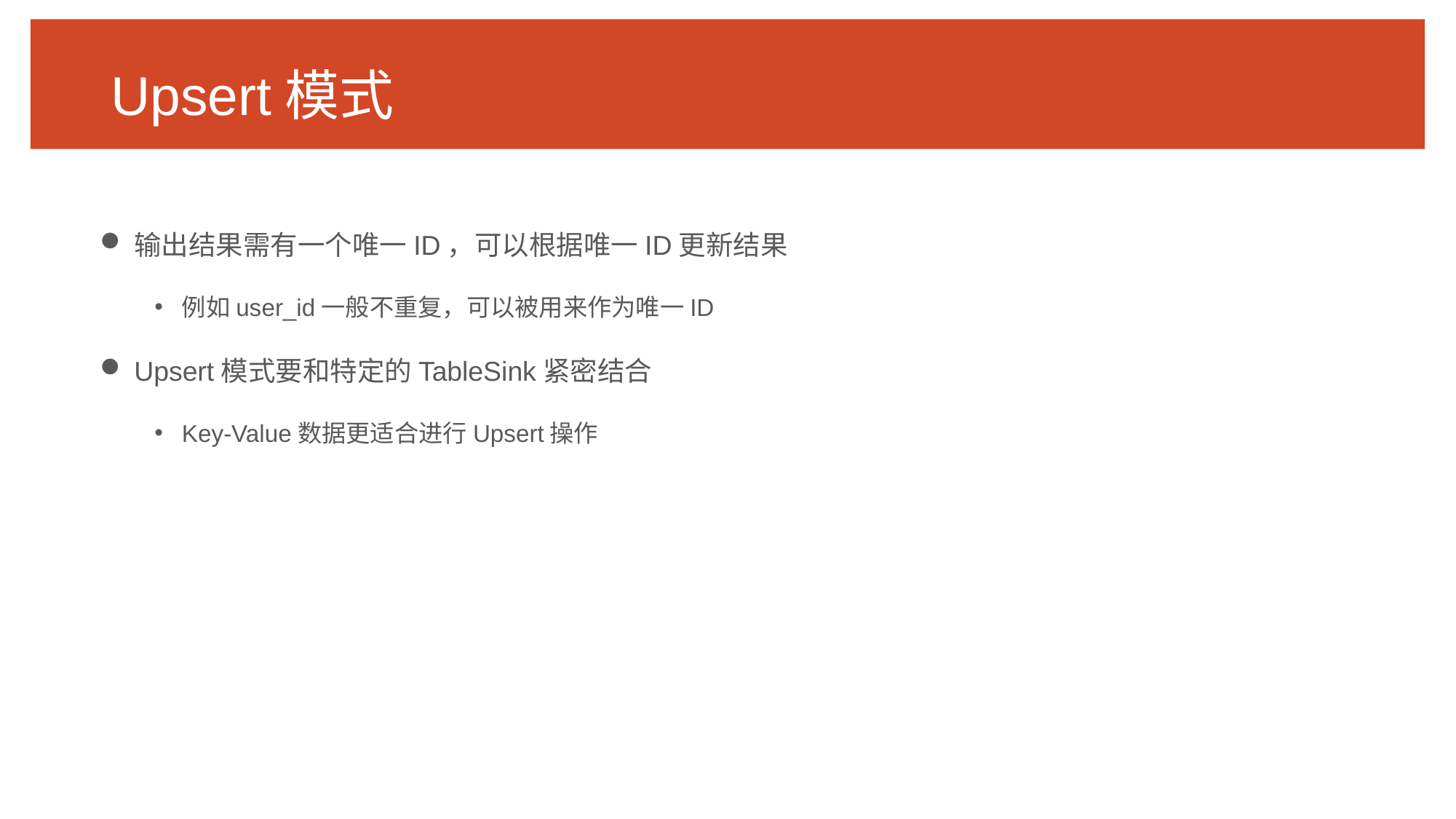

# Upsert模式
输出结果需有一个唯一ID，可以根据唯一ID更新结果
例如user_id一般不重复，可以被用来作为唯一ID
Upsert模式要和特定的TableSink紧密结合
Key-Value数据更适合进行Upsert操作